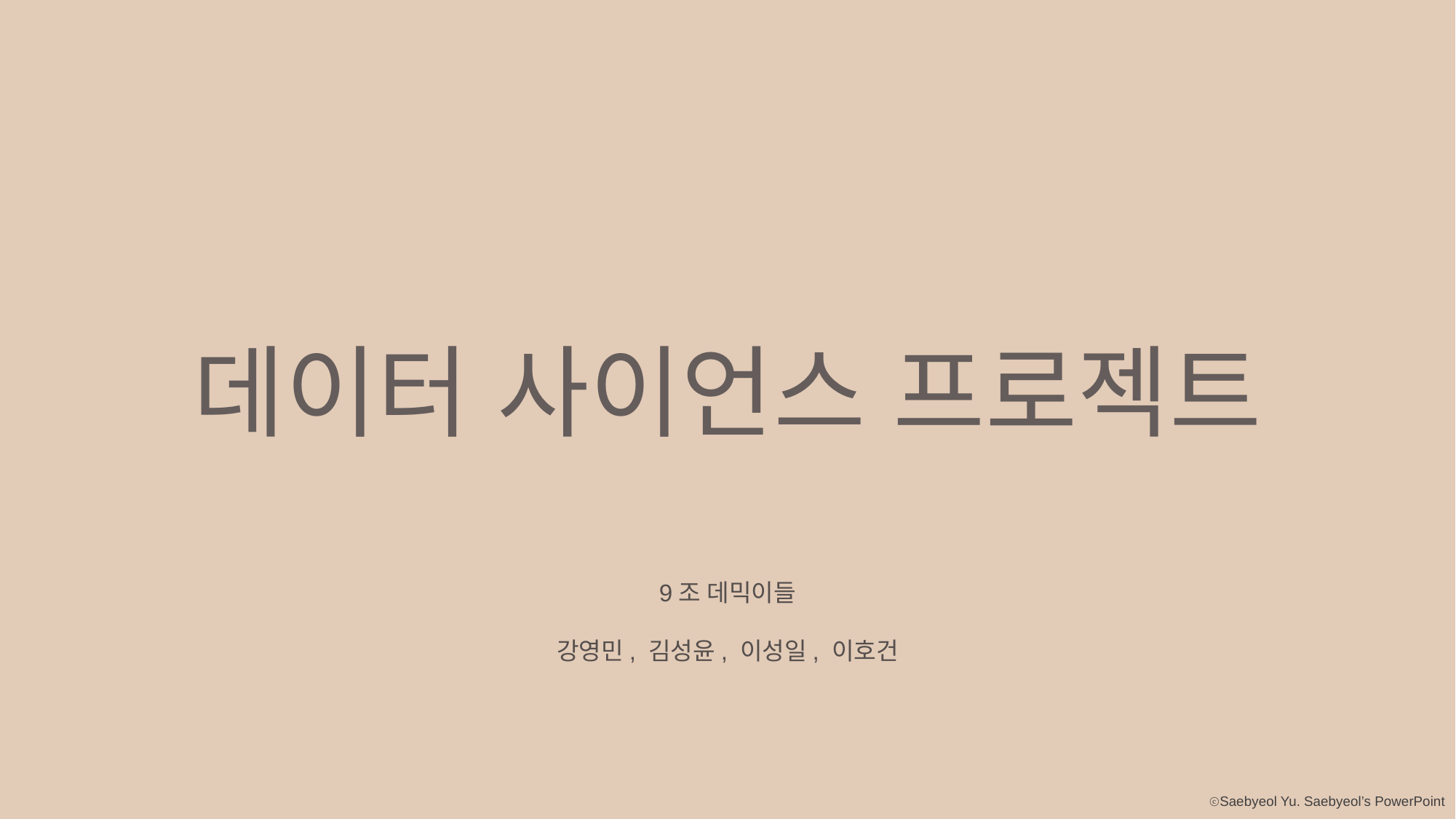

데이터 사이언스 프로젝트
9조 데믹이들

강영민, 김성윤, 이성일, 이호건